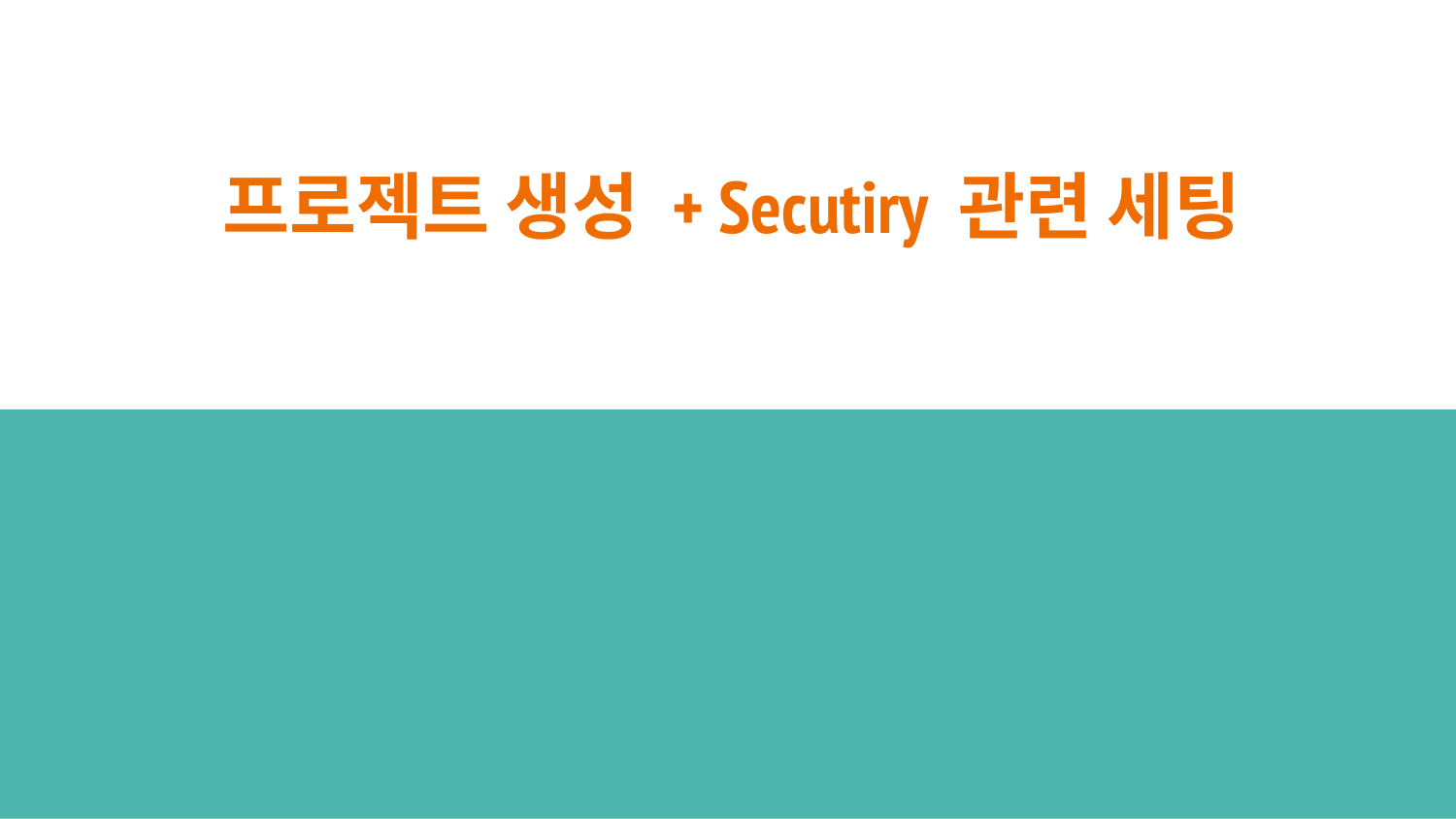

# 프로젝트 생성 + Secutiry 관련 세팅